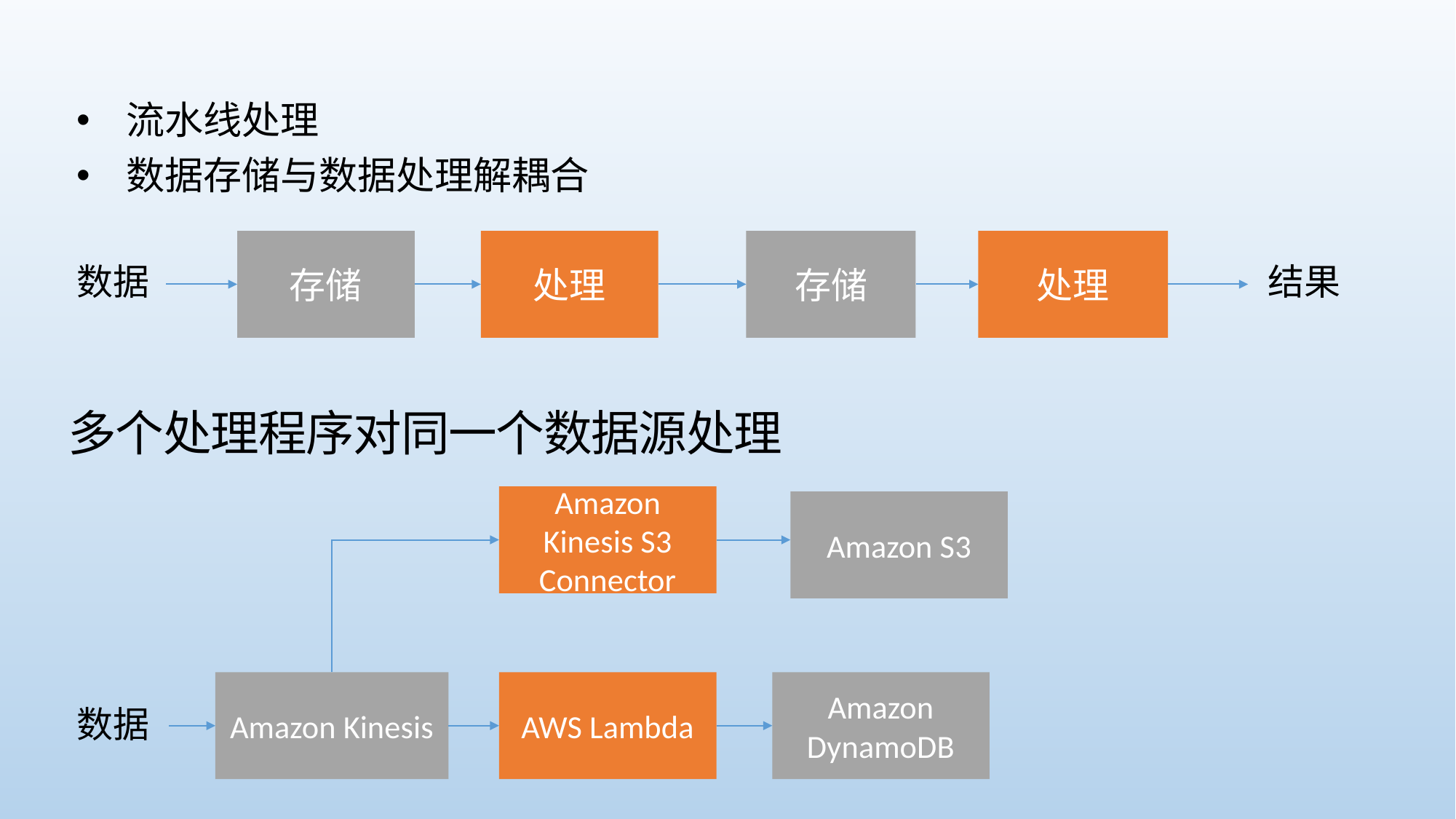

流水线处理
数据存储与数据处理解耦合

存储
处理
存储
处理
数据
结果
多个处理程序对同一个数据源处理
Amazon Kinesis S3
Connector
Amazon S3
Amazon Kinesis
AWS Lambda
Amazon DynamoDB
数据